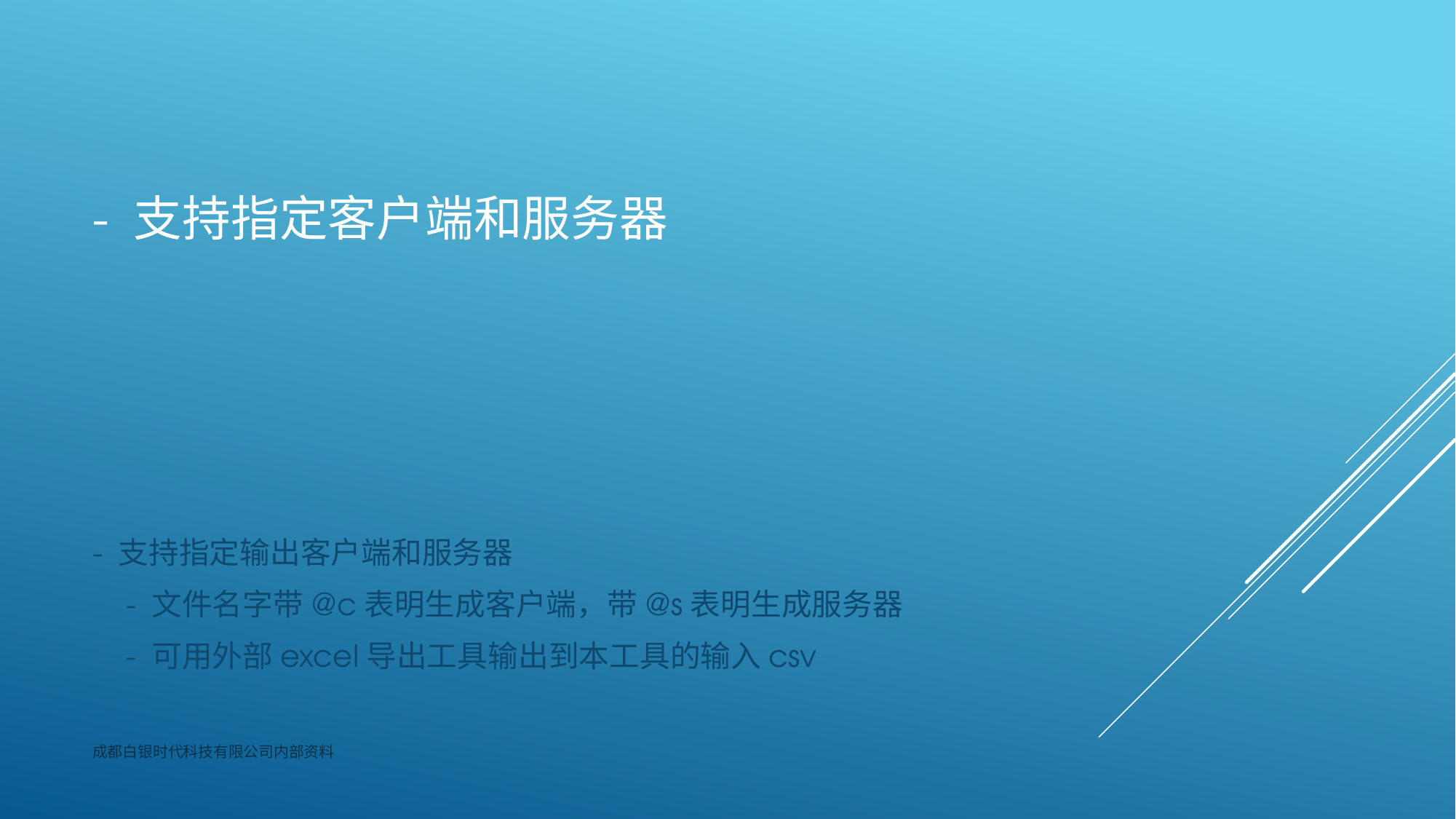

# - 支持指定客户端和服务器
- 支持指定输出客户端和服务器
    - 文件名字带@c表明生成客户端，带@s表明生成服务器
    - 可用外部excel导出工具输出到本工具的输入csv
成都白银时代科技有限公司内部资料